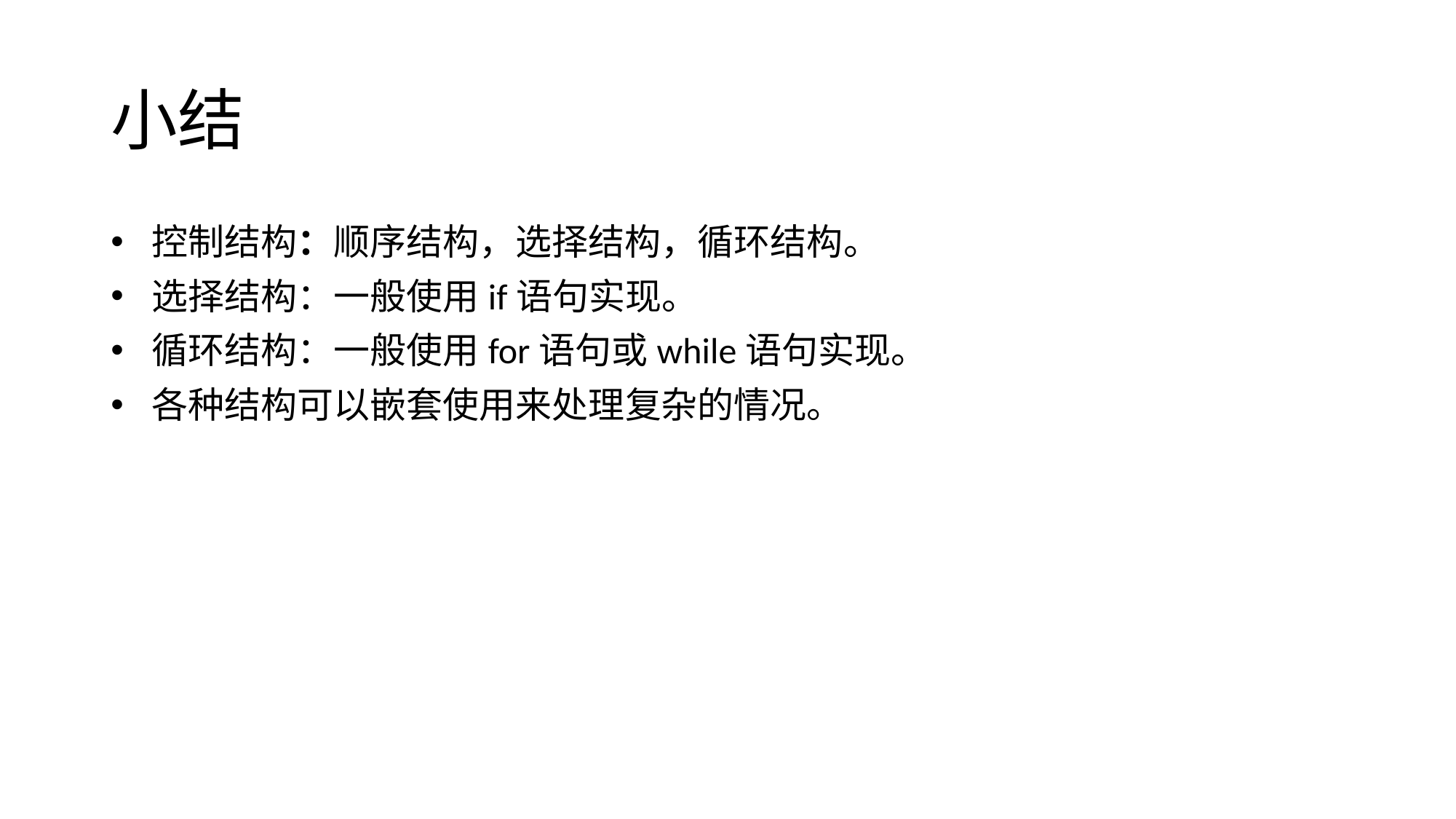

# 小结
控制结构：顺序结构，选择结构，循环结构。
选择结构：一般使用if语句实现。
循环结构：一般使用for语句或while语句实现。
各种结构可以嵌套使用来处理复杂的情况。